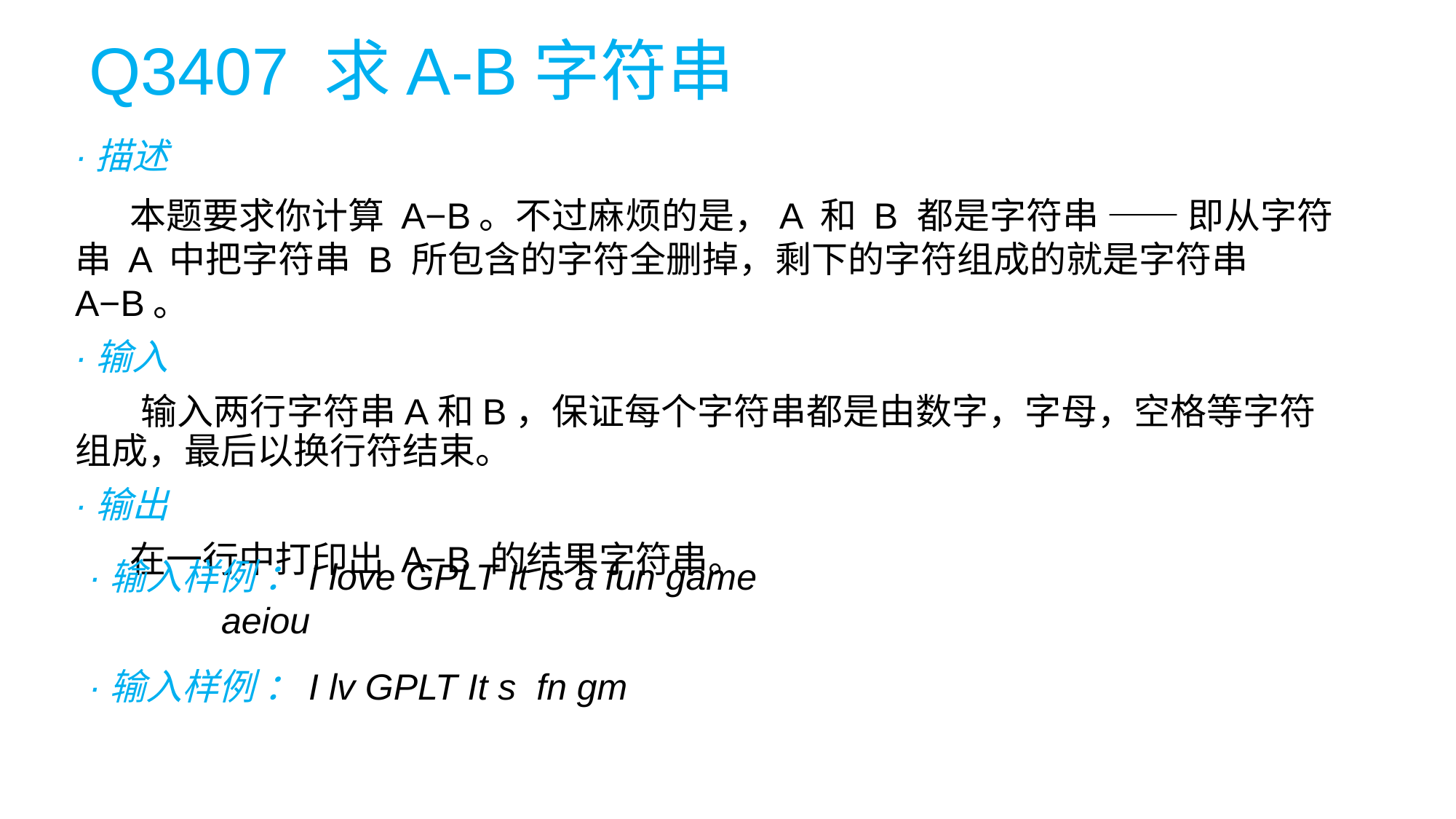

# Q3407 求A-B字符串
·描述
本题要求你计算 A−B。不过麻烦的是，A 和 B 都是字符串 —— 即从字符串 A 中把字符串 B 所包含的字符全删掉，剩下的字符组成的就是字符串 A−B。
·输入
       输入两行字符串A和B，保证每个字符串都是由数字，字母，空格等字符组成，最后以换行符结束。
·输出
在一行中打印出 A−B 的结果字符串。
·输入样例 ：I love GPLT It is a fun game
             aeiou
·输入样例 ：I lv GPLT It s  fn gm